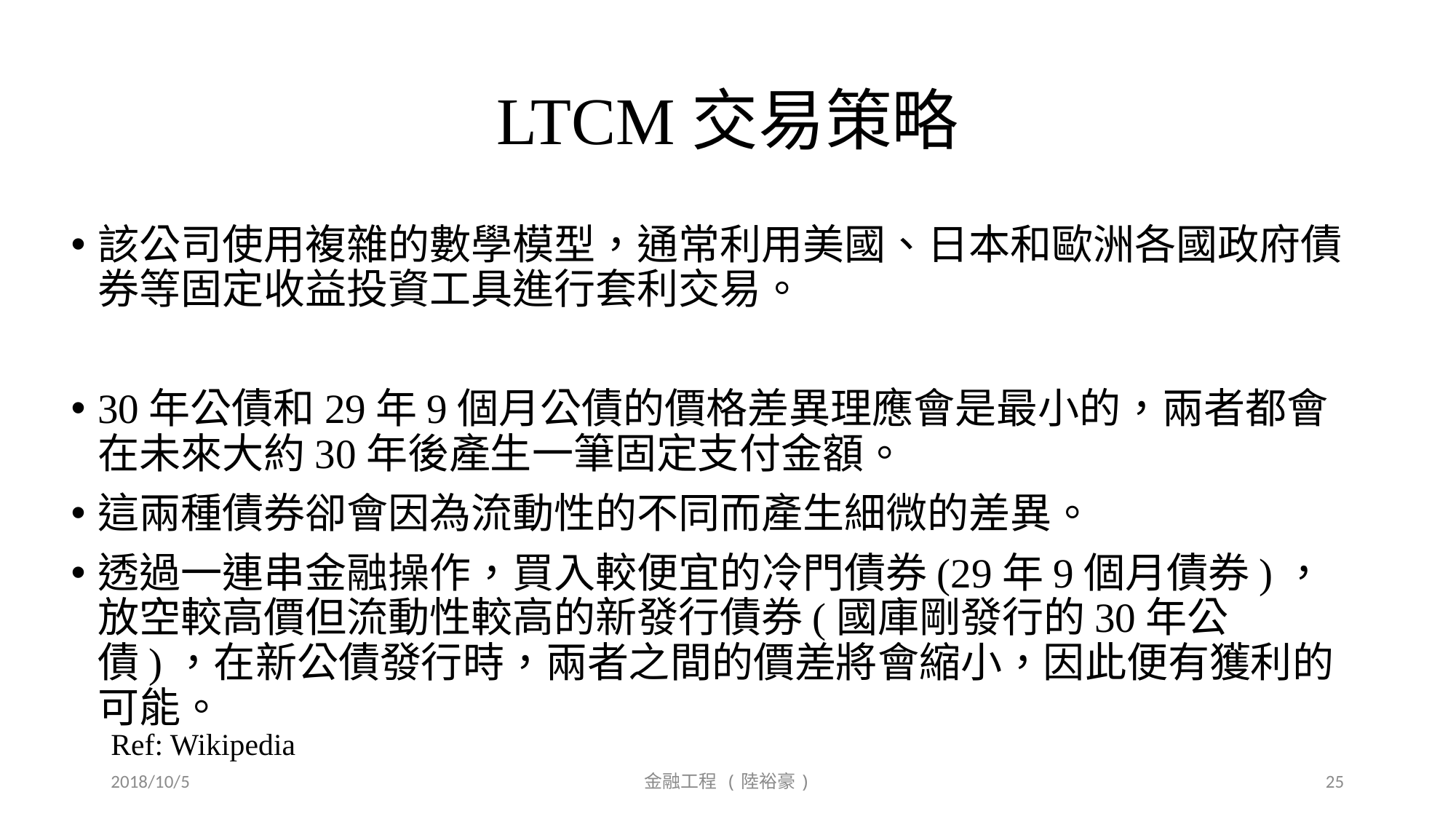

# LTCM交易策略
該公司使用複雜的數學模型，通常利用美國、日本和歐洲各國政府債券等固定收益投資工具進行套利交易。

30年公債和29年9個月公債的價格差異理應會是最小的，兩者都會在未來大約30年後產生一筆固定支付金額。
這兩種債券卻會因為流動性的不同而產生細微的差異。
透過一連串金融操作，買入較便宜的冷門債券(29年9個月債券)，放空較高價但流動性較高的新發行債券(國庫剛發行的30年公債)，在新公債發行時，兩者之間的價差將會縮小，因此便有獲利的可能。
Ref: Wikipedia
2018/10/5
金融工程 (陸裕豪)
25